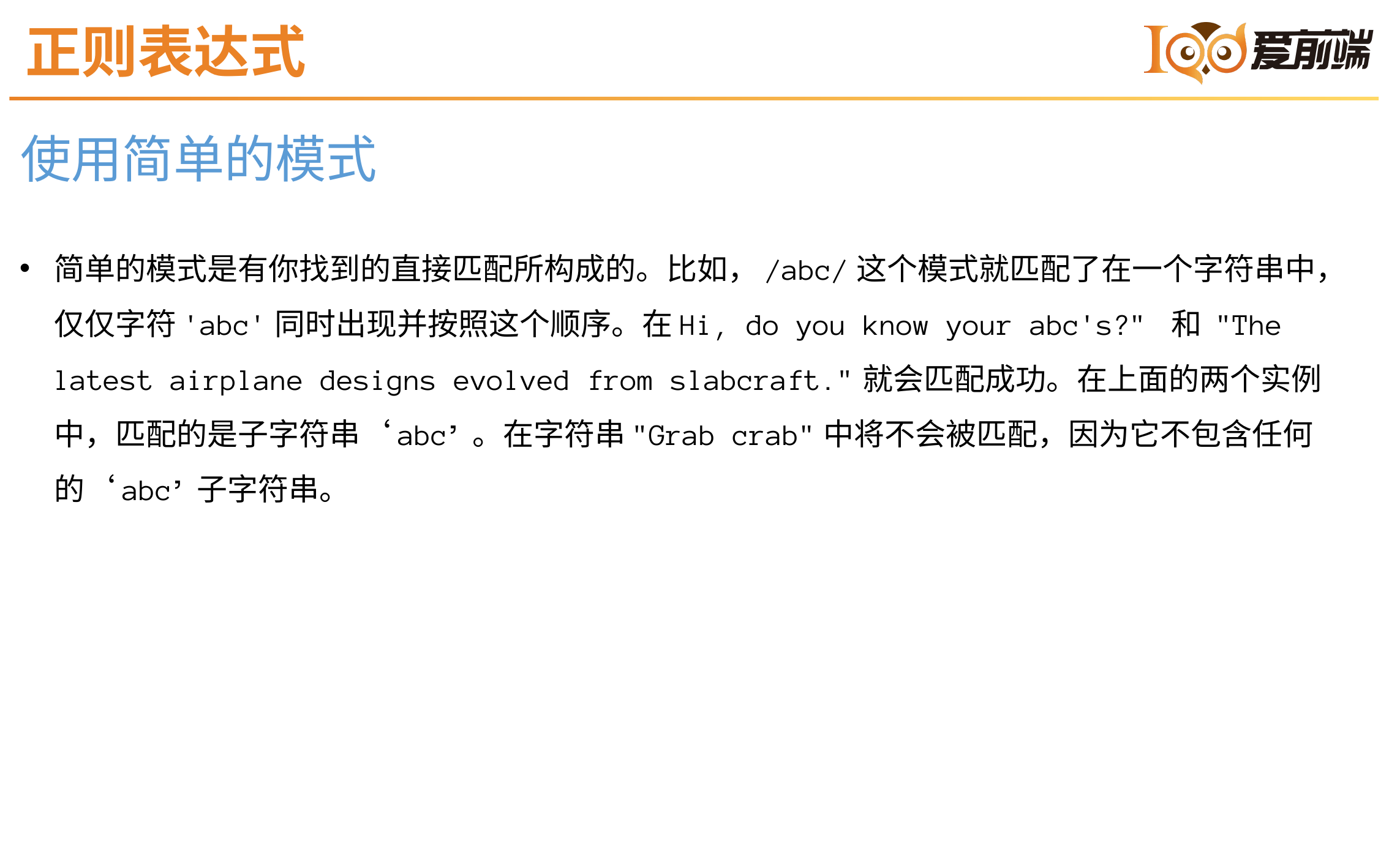

正则表达式

使用简单的模式
简单的模式是有你找到的直接匹配所构成的。比如，/abc/这个模式就匹配了在一个字符串中，仅仅字符'abc'同时出现并按照这个顺序。在Hi, do you know your abc's?" 和 "The latest airplane designs evolved from slabcraft."就会匹配成功。在上面的两个实例中，匹配的是子字符串‘abc’。在字符串"Grab crab"中将不会被匹配，因为它不包含任何的‘abc’子字符串。